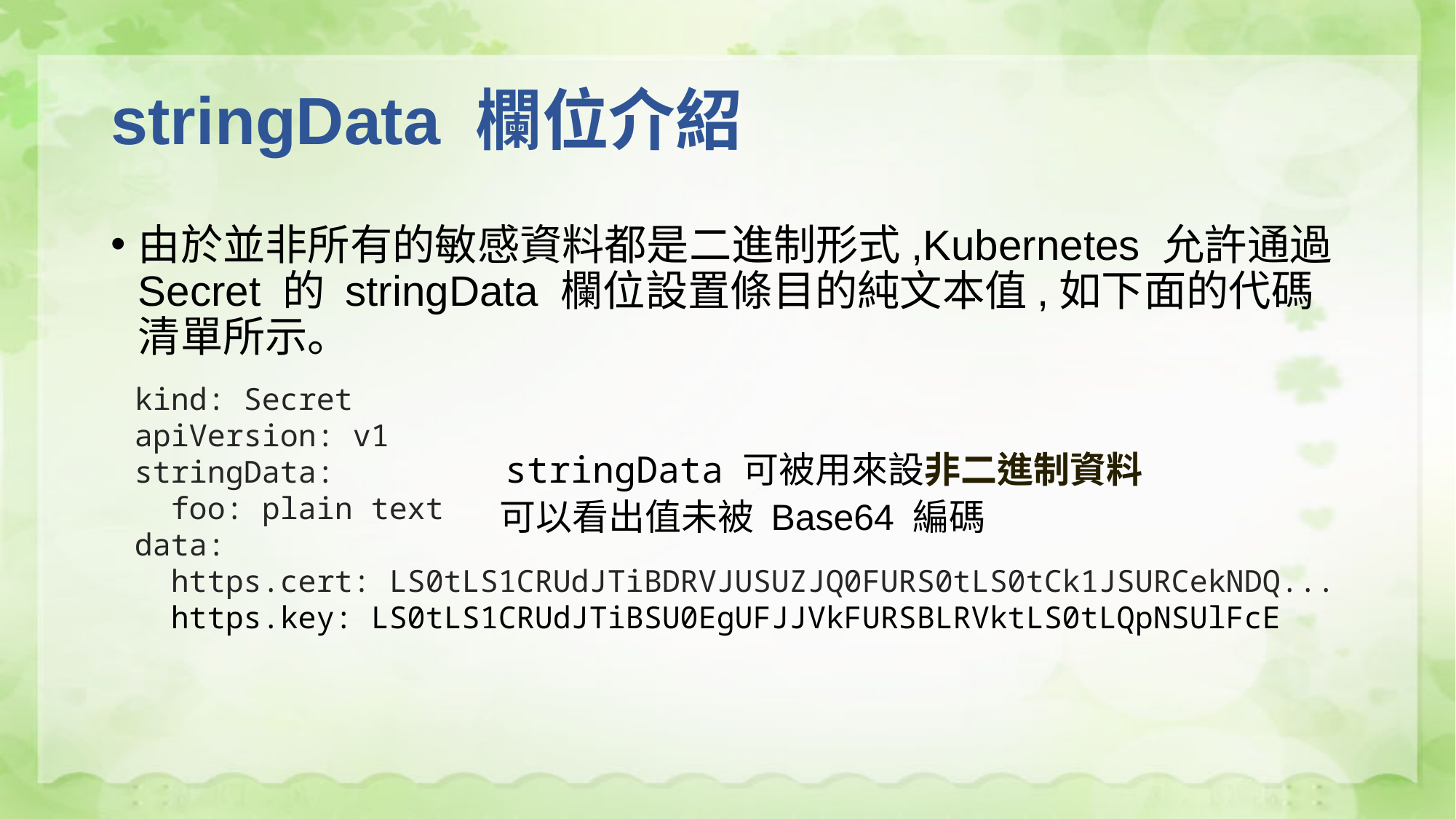

# stringData 欄位介紹
由於並非所有的敏感資料都是二進制形式,Kubernetes 允許通過 Secret 的 stringData 欄位設置條目的純文本值,如下面的代碼清單所示。

kind: Secret
apiVersion: v1
stringData:
  foo: plain text
data:
  https.cert: LS0tLS1CRUdJTiBDRVJUSUZJQ0FURS0tLS0tCk1JSURCekNDQ...
  https.key: LS0tLS1CRUdJTiBSU0EgUFJJVkFURSBLRVktLS0tLQpNSUlFcE
stringData 可被用來設非二進制資料
可以看出值未被 Base64 編碼